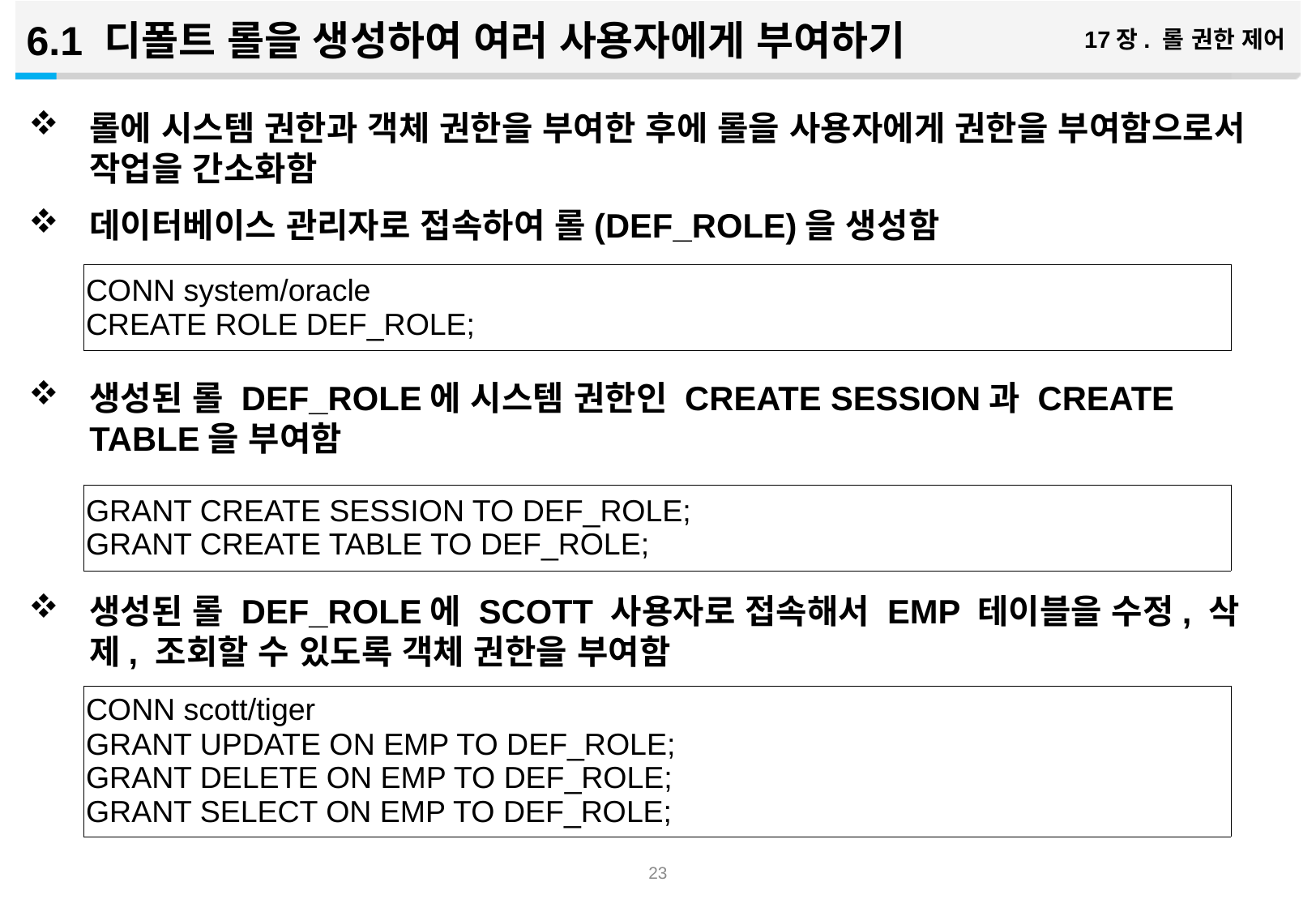

6.1 디폴트 롤을 생성하여 여러 사용자에게 부여하기
17장. 롤 권한 제어
롤에 시스템 권한과 객체 권한을 부여한 후에 롤을 사용자에게 권한을 부여함으로서 작업을 간소화함
데이터베이스 관리자로 접속하여 롤(DEF_ROLE)을 생성함

생성된 롤 DEF_ROLE에 시스템 권한인 CREATE SESSION과 CREATE TABLE을 부여함

생성된 롤 DEF_ROLE에 SCOTT 사용자로 접속해서 EMP 테이블을 수정, 삭제, 조회할 수 있도록 객체 권한을 부여함

| CONN system/oracle CREATE ROLE DEF\_ROLE; |
| --- |
| GRANT CREATE SESSION TO DEF\_ROLE; GRANT CREATE TABLE TO DEF\_ROLE; |
| --- |
| CONN scott/tiger GRANT UPDATE ON EMP TO DEF\_ROLE; GRANT DELETE ON EMP TO DEF\_ROLE; GRANT SELECT ON EMP TO DEF\_ROLE; |
| --- |
23